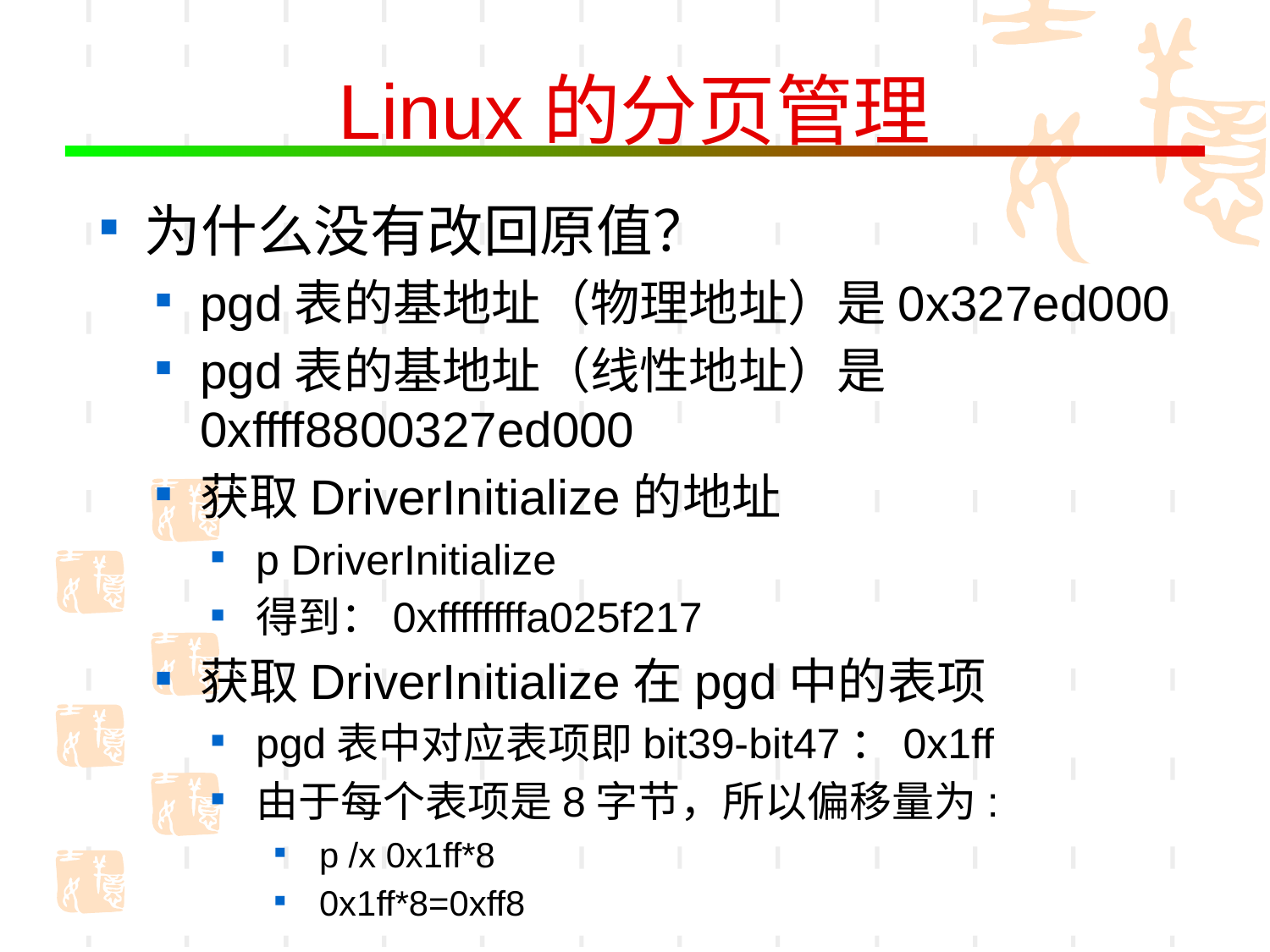

# Linux的分页管理
为什么没有改回原值？
pgd表的基地址（物理地址）是0x327ed000
pgd表的基地址（线性地址）是0xffff8800327ed000
获取DriverInitialize的地址
p DriverInitialize
得到：0xffffffffa025f217
获取DriverInitialize在pgd中的表项
pgd表中对应表项即bit39-bit47：0x1ff
由于每个表项是8字节，所以偏移量为:
p /x 0x1ff*8
0x1ff*8=0xff8